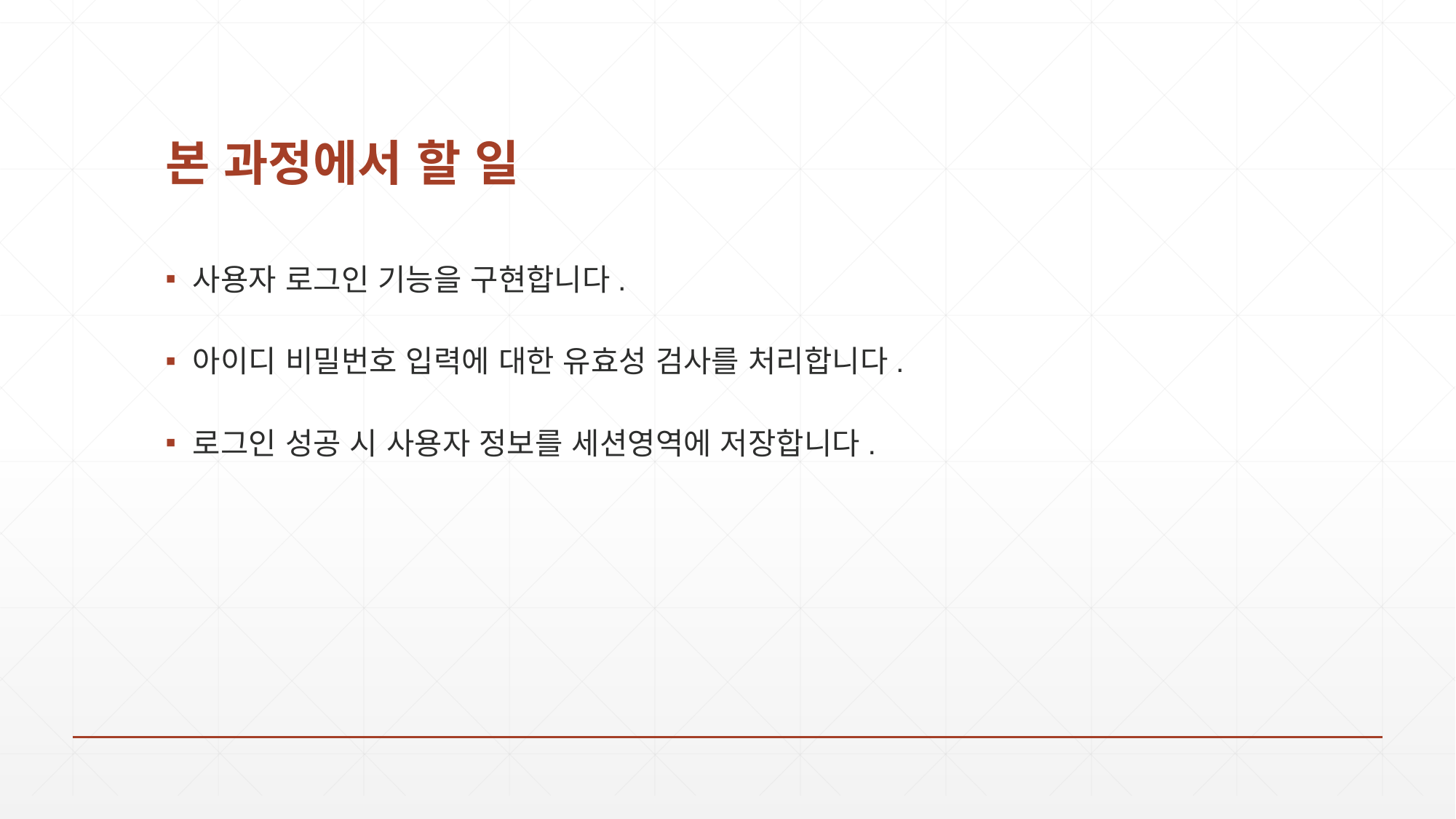

# 본 과정에서 할 일
사용자 로그인 기능을 구현합니다.
아이디 비밀번호 입력에 대한 유효성 검사를 처리합니다.
로그인 성공 시 사용자 정보를 세션영역에 저장합니다.